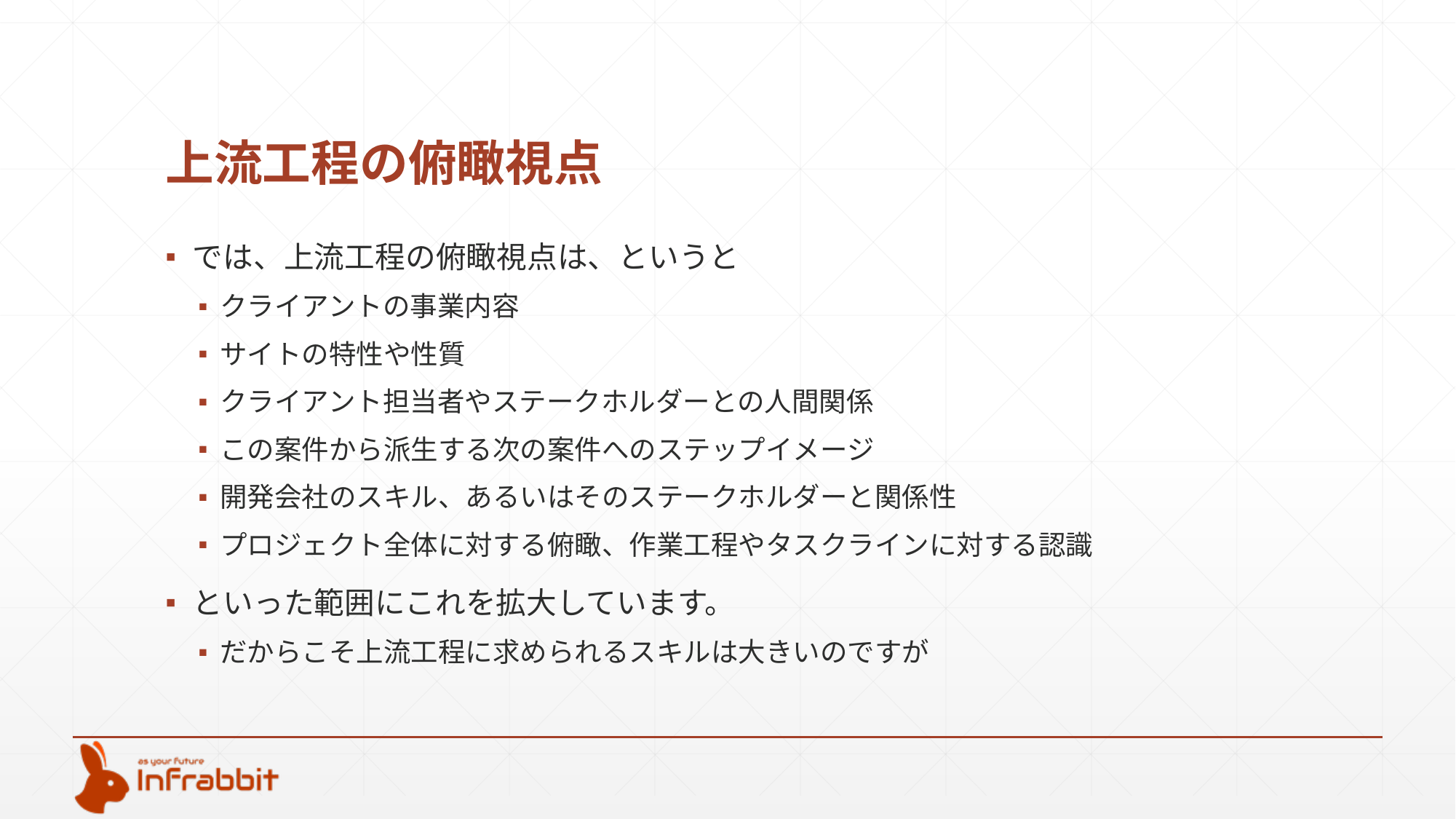

# 上流工程の俯瞰視点
では、上流工程の俯瞰視点は、というと
クライアントの事業内容
サイトの特性や性質
クライアント担当者やステークホルダーとの人間関係
この案件から派生する次の案件へのステップイメージ
開発会社のスキル、あるいはそのステークホルダーと関係性
プロジェクト全体に対する俯瞰、作業工程やタスクラインに対する認識
といった範囲にこれを拡大しています。
だからこそ上流工程に求められるスキルは大きいのですが